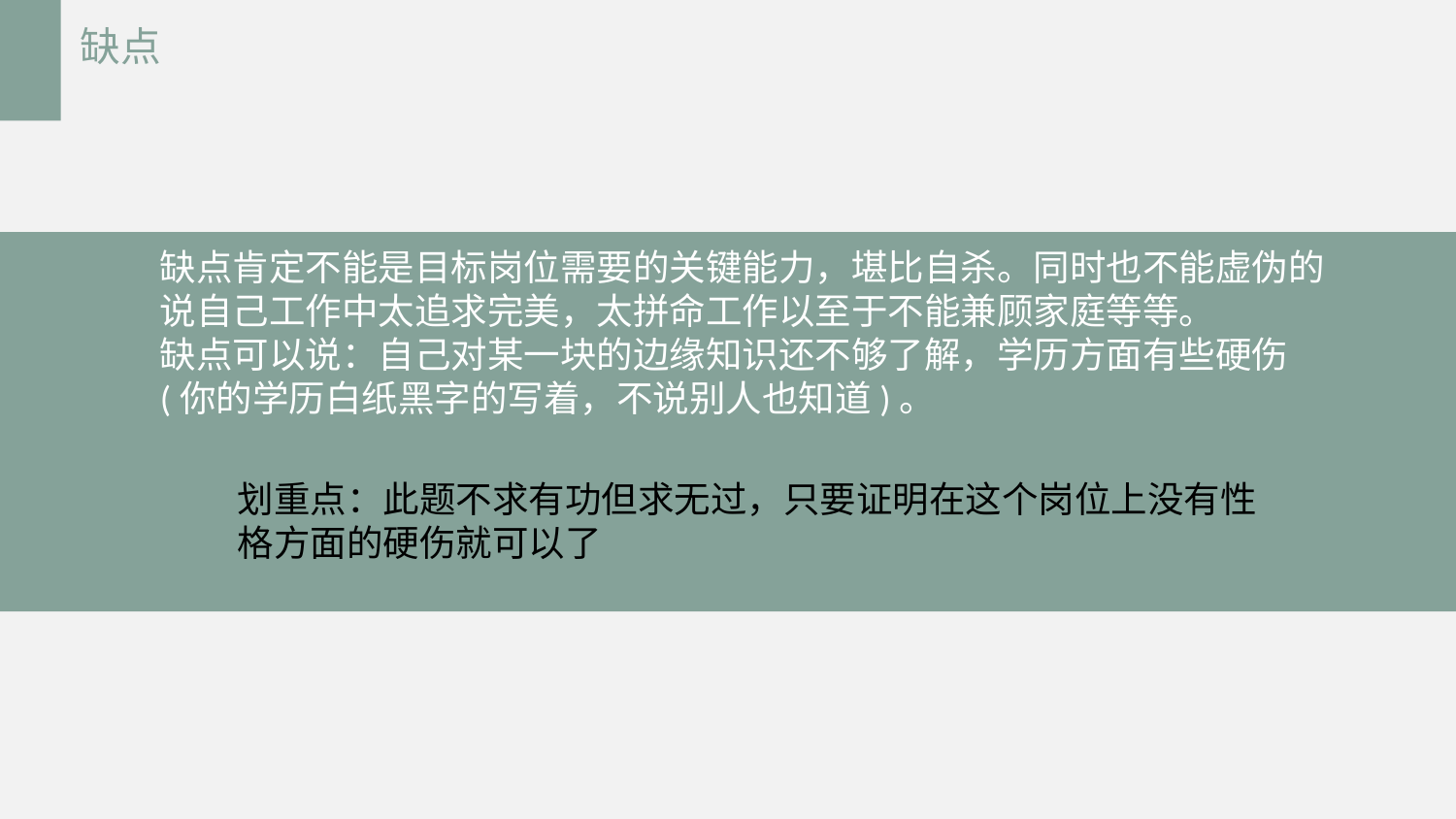

缺点
缺点肯定不能是目标岗位需要的关键能力，堪比自杀。同时也不能虚伪的说自己工作中太追求完美，太拼命工作以至于不能兼顾家庭等等。
缺点可以说：自己对某一块的边缘知识还不够了解，学历方面有些硬伤(你的学历白纸黑字的写着，不说别人也知道)。
划重点：此题不求有功但求无过，只要证明在这个岗位上没有性格方面的硬伤就可以了